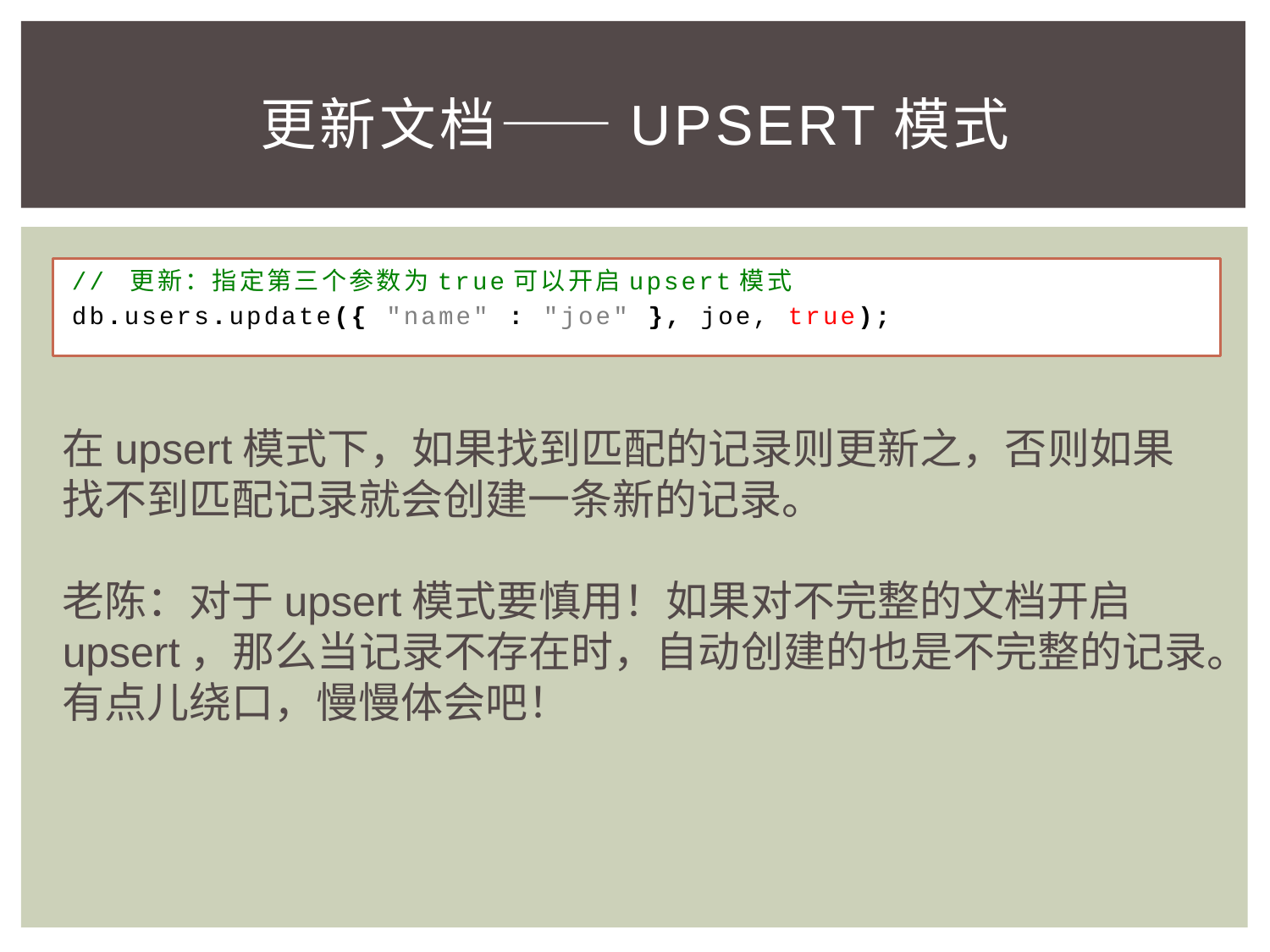

# 更新文档——upsert模式
// 更新：指定第三个参数为true可以开启upsert模式
db.users.update({ "name" : "joe" }, joe, true);
在upsert模式下，如果找到匹配的记录则更新之，否则如果找不到匹配记录就会创建一条新的记录。

老陈：对于upsert模式要慎用！如果对不完整的文档开启upsert，那么当记录不存在时，自动创建的也是不完整的记录。有点儿绕口，慢慢体会吧！